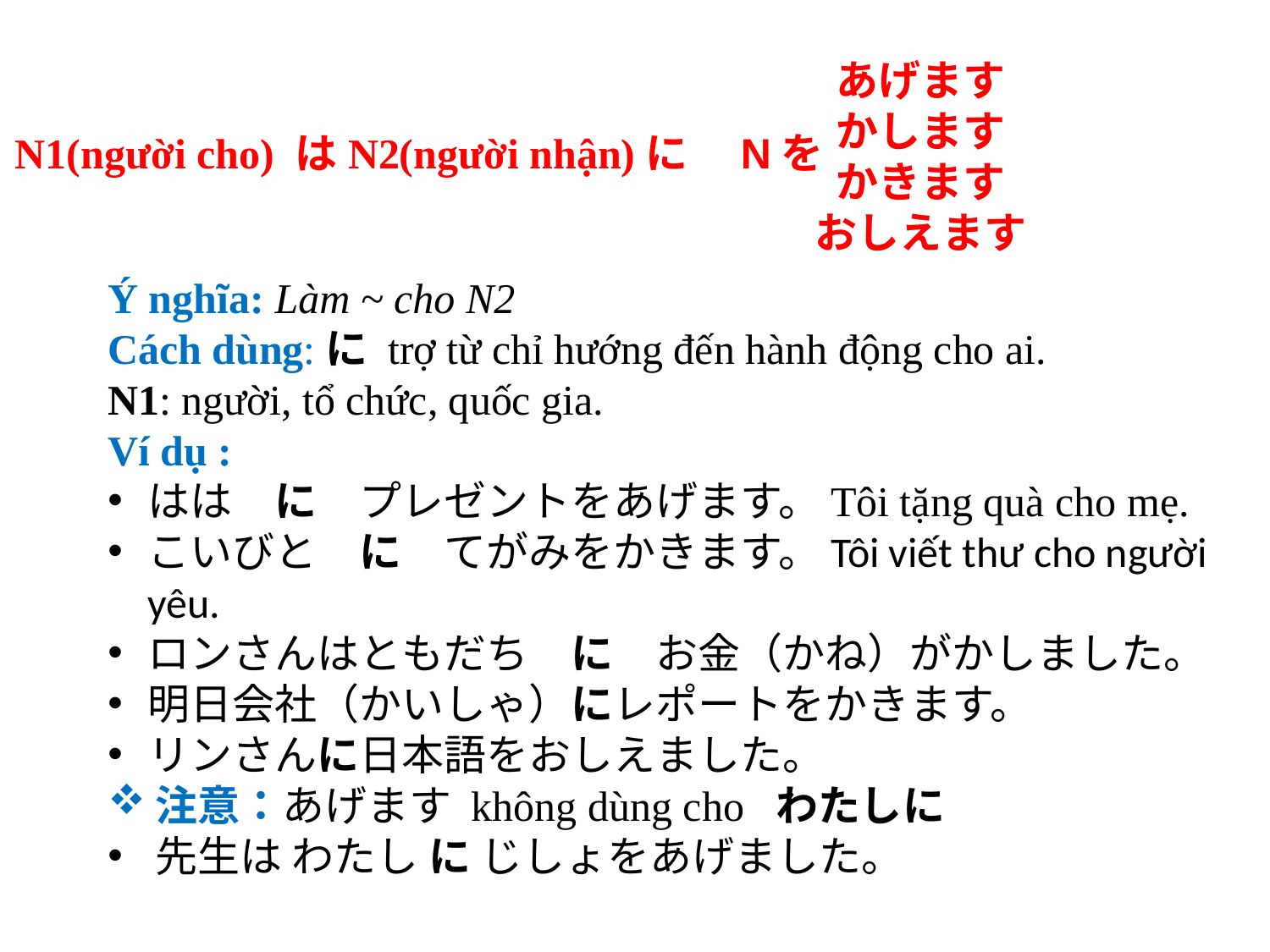

あげます
かします
かきます
おしえます
    N1(người cho) はN2(người nhận)に　Nを
Ý nghĩa: Làm ~ cho N2
Cách dùng:に trợ từ chỉ hướng đến hành động cho ai.
N1: người, tổ chức, quốc gia.
Ví dụ :
はは　に　プレゼントをあげます。Tôi tặng quà cho mẹ.
こいびと　に　てがみをかきます。Tôi viết thư cho người yêu.
ロンさんはともだち　に　お金（かね）がかしました。
明日会社（かいしゃ）にレポートをかきます。
リンさんに日本語をおしえました。
注意：あげます không dùng cho  わたしに
先生は わたし に じしょをあげました。